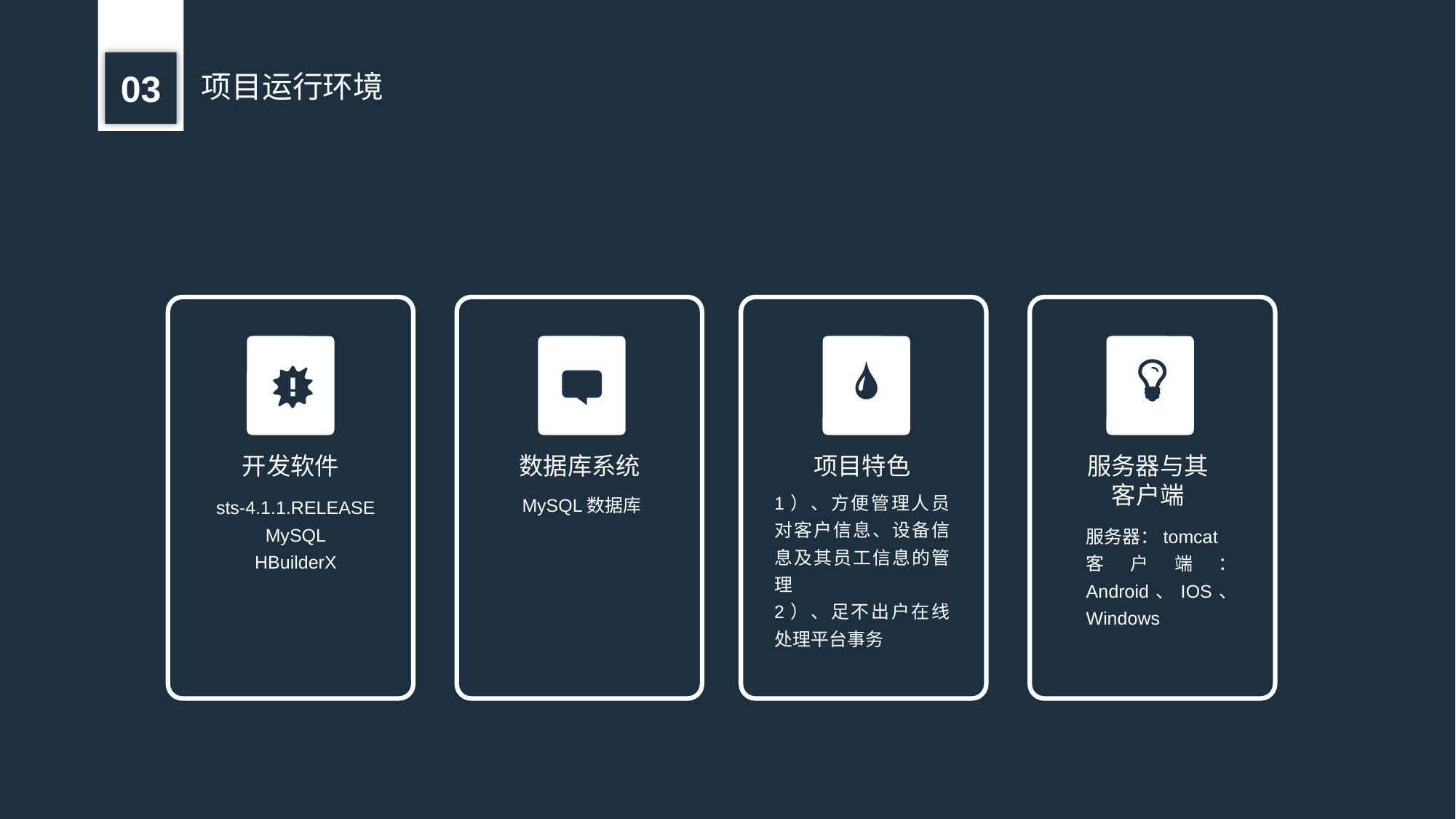

项目运行环境
03

开发软件
数据库系统
项目特色
服务器与其客户端
1）、方便管理人员对客户信息、设备信息及其员工信息的管理
2）、足不出户在线处理平台事务
MySQL数据库
sts-4.1.1.RELEASE
MySQL
HBuilderX
服务器：tomcat
客户端：Android、IOS、Windows